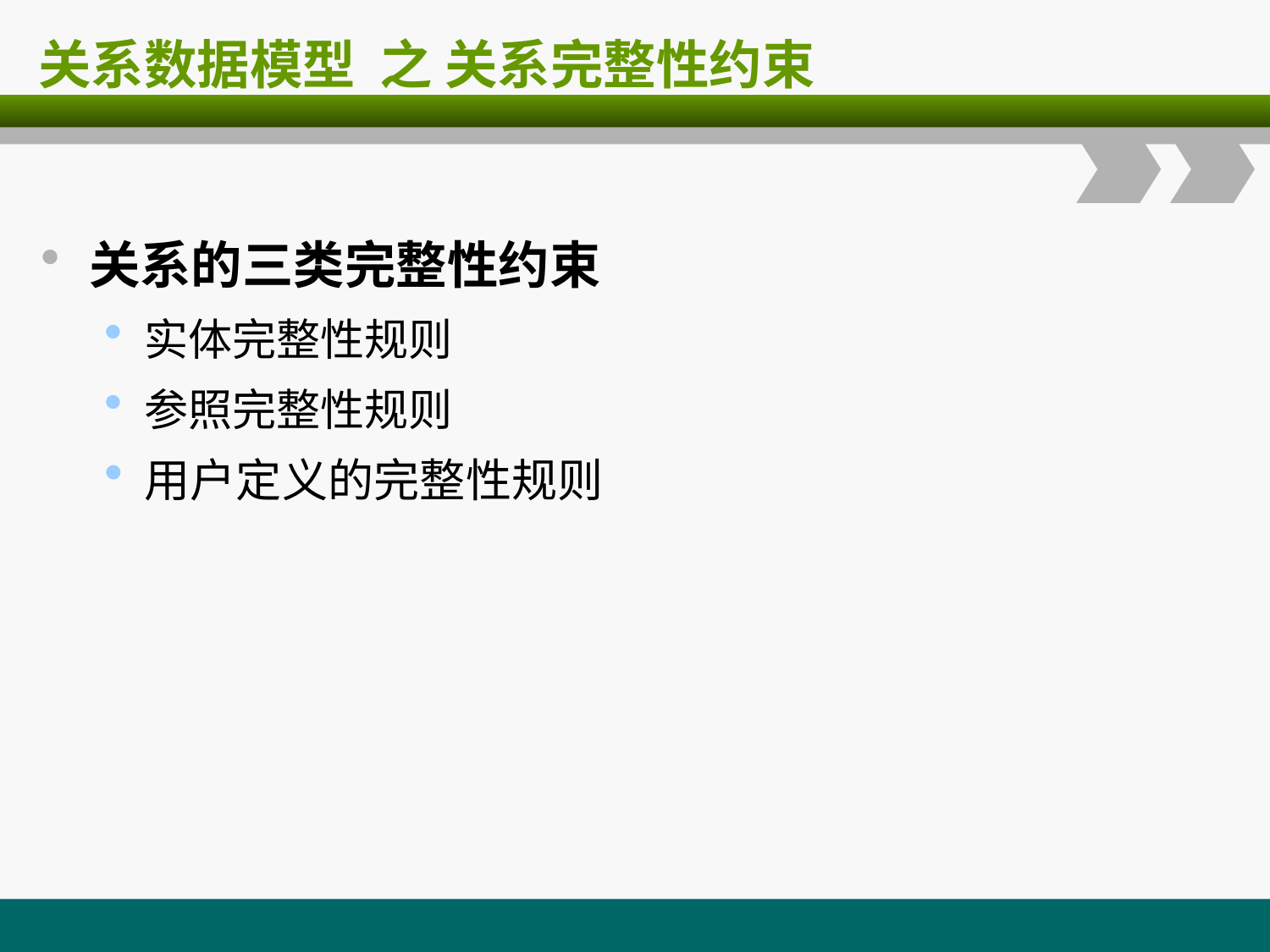

# 关系数据模型  之 关系完整性约束
关系的三类完整性约束
实体完整性规则
参照完整性规则
用户定义的完整性规则